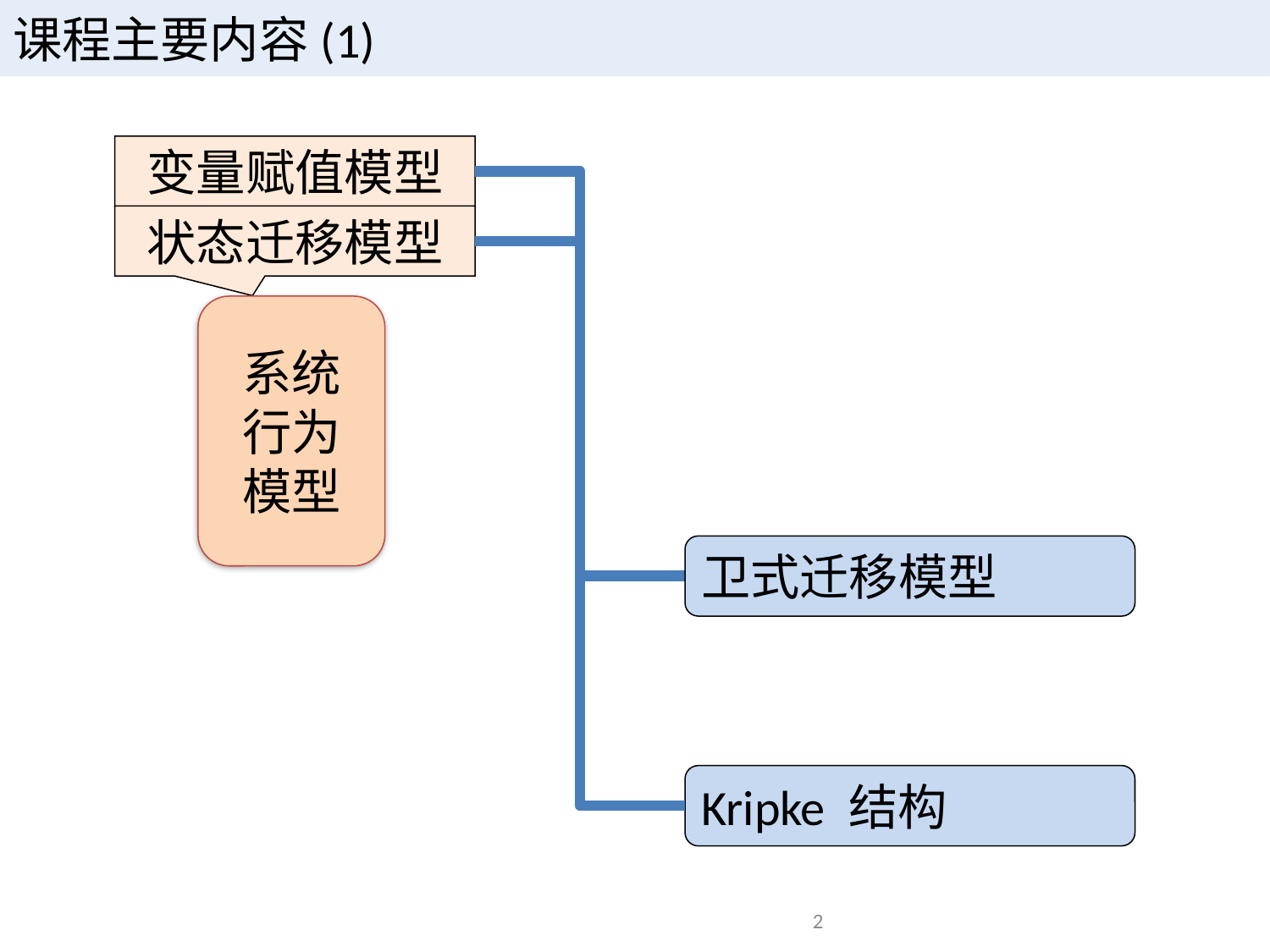

# 课程主要内容(1)
变量赋值模型
状态迁移模型

系统行为模型

卫式迁移模型
Kripke 结构

2